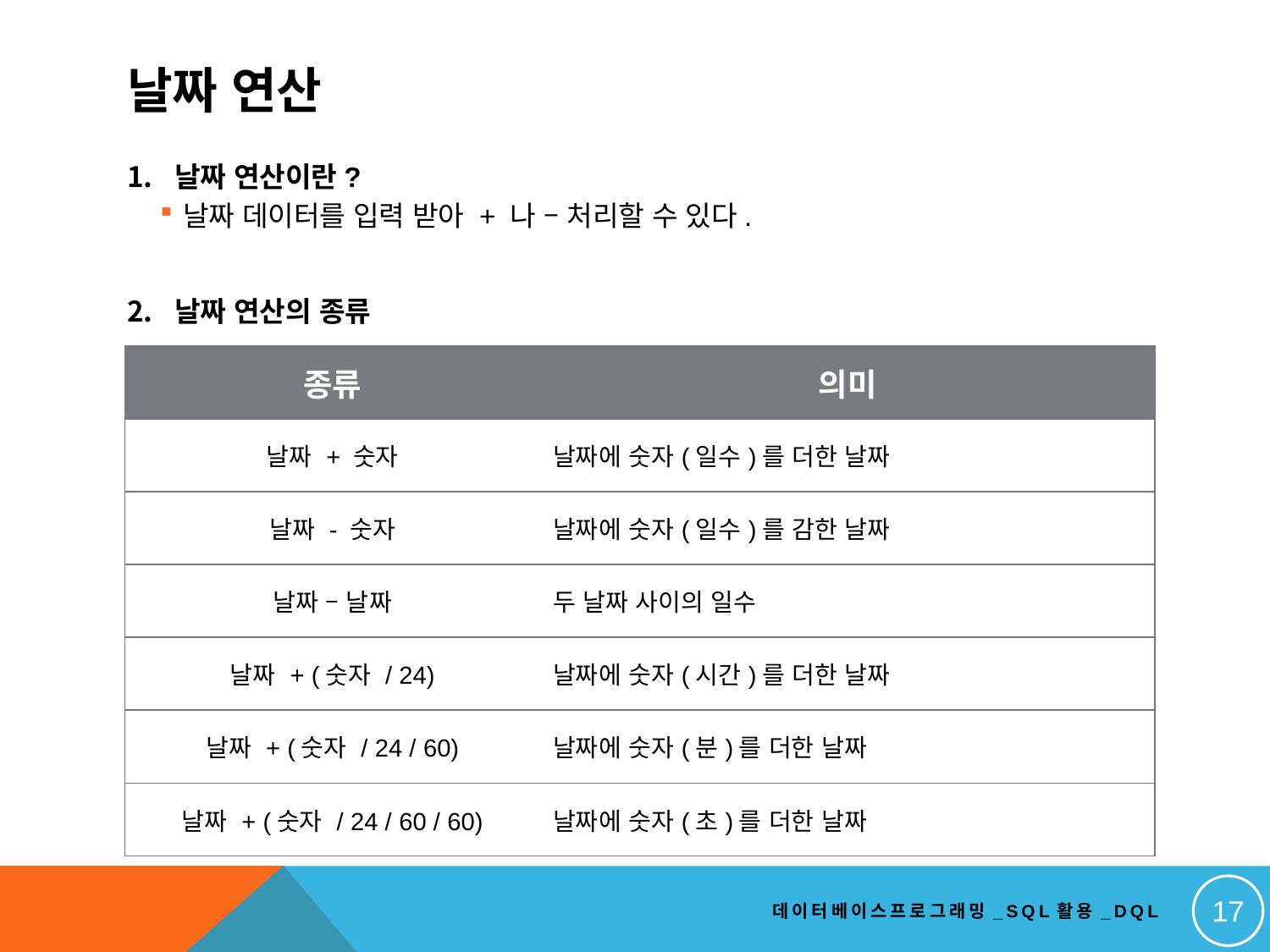

# 날짜 연산
날짜 연산이란?
날짜 데이터를 입력 받아 + 나 – 처리할 수 있다.

날짜 연산의 종류
| 종류 | 의미 |
| --- | --- |
| 날짜 + 숫자 | 날짜에 숫자(일수)를 더한 날짜 |
| 날짜 - 숫자 | 날짜에 숫자(일수)를 감한 날짜 |
| 날짜 – 날짜 | 두 날짜 사이의 일수 |
| 날짜 + (숫자 / 24) | 날짜에 숫자(시간)를 더한 날짜 |
| 날짜 + (숫자 / 24 / 60) | 날짜에 숫자(분)를 더한 날짜 |
| 날짜 + (숫자 / 24 / 60 / 60) | 날짜에 숫자(초)를 더한 날짜 |
17
데이터베이스프로그래밍_SQL활용_DQL